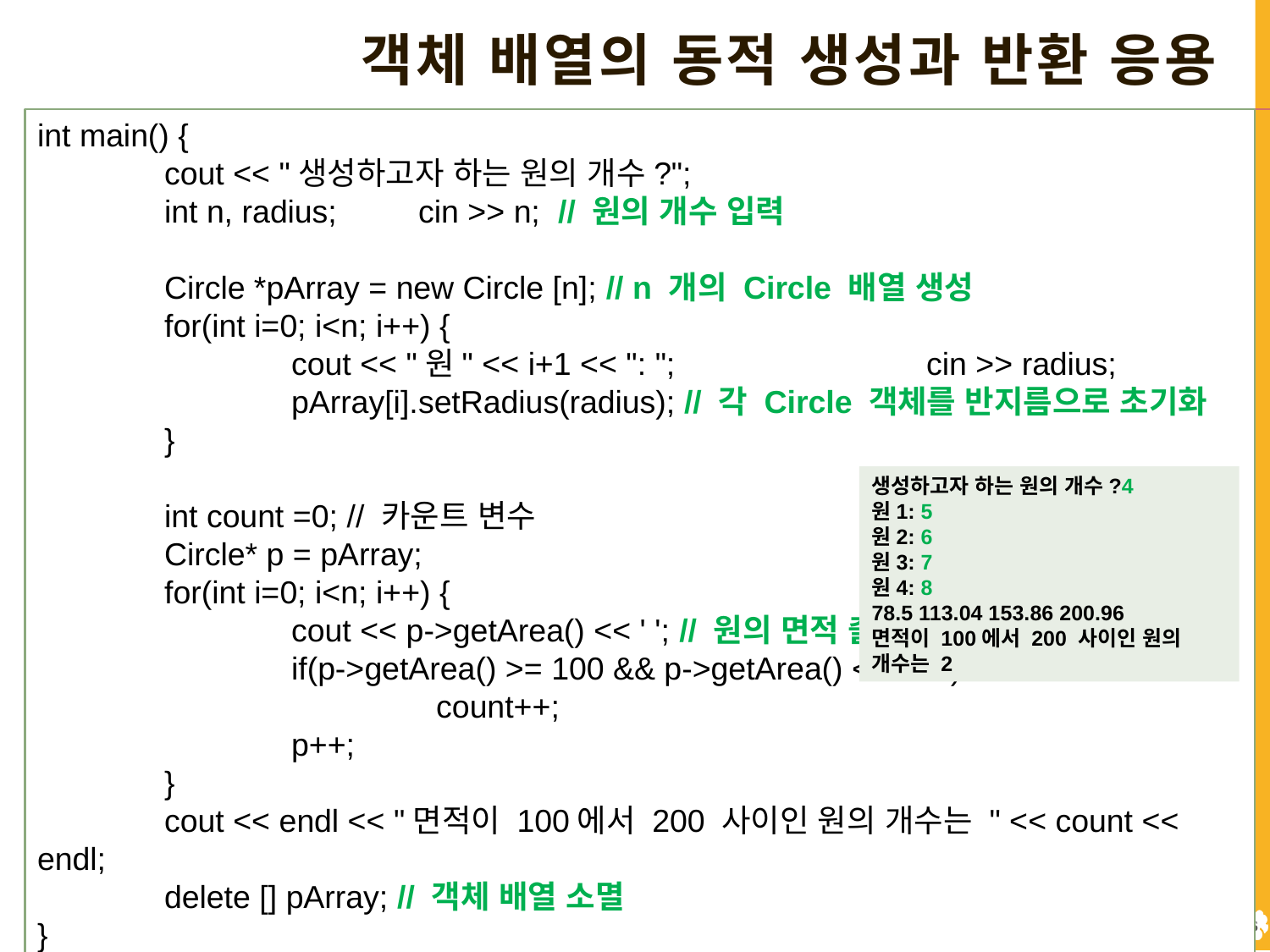

# 객체 배열의 동적 생성과 반환 응용
int main() {
	cout << "생성하고자 하는 원의 개수?";
	int n, radius;  	cin >> n;  // 원의 개수 입력

	Circle *pArray = new Circle [n]; // n 개의 Circle 배열 생성
	for(int i=0; i<n; i++) {
		cout << "원" << i+1 << ": "; 		cin >> radius;
		pArray[i].setRadius(radius); // 각 Circle 객체를 반지름으로 초기화
	}

	int count =0; // 카운트 변수
	Circle* p = pArray;
	for(int i=0; i<n; i++) {
		cout << p->getArea() << ' '; // 원의 면적 출력
		if(p->getArea() >= 100 && p->getArea() <= 200)
			  count++;
		p++;
	}
	cout << endl << "면적이 100에서 200 사이인 원의 개수는 " << count << endl;
	delete [] pArray; // 객체 배열 소멸
}
원을 개수를 입력 받고 Circle 배열을 동적 생성하라. 반지름 값을 입력 받아 Circle 배열에 저장하고, 면적이 100에서 200 사이인 원의 개수를 출력하라.

생성하고자 하는 원의 개수?4
원1: 5
원2: 6
원3: 7
원4: 8
78.5 113.04 153.86 200.96
면적이 100에서 200 사이인 원의 개수는 2
26